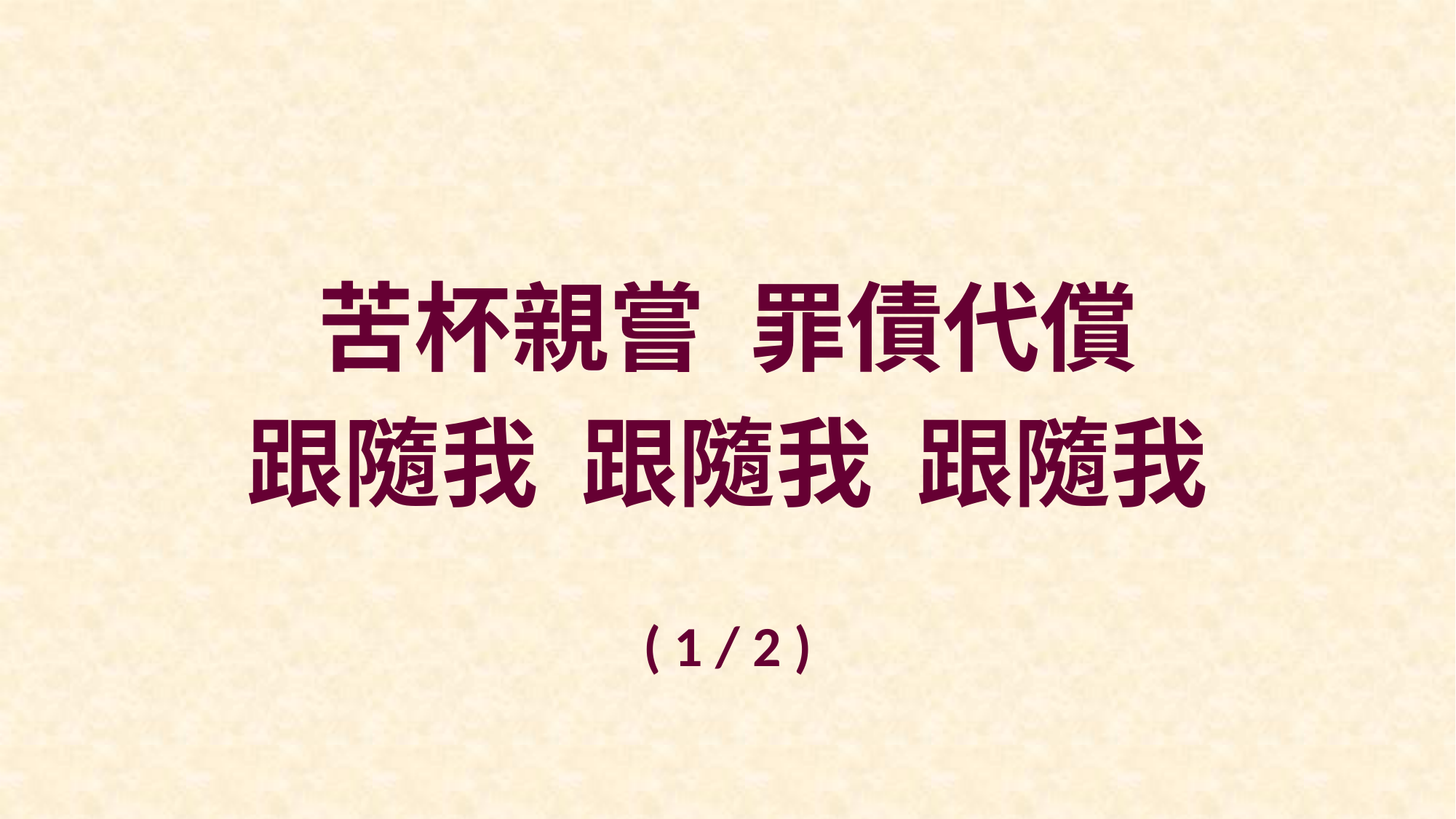

苦杯親嘗  罪債代償
跟隨我  跟隨我  跟隨我
( 1 / 2 )